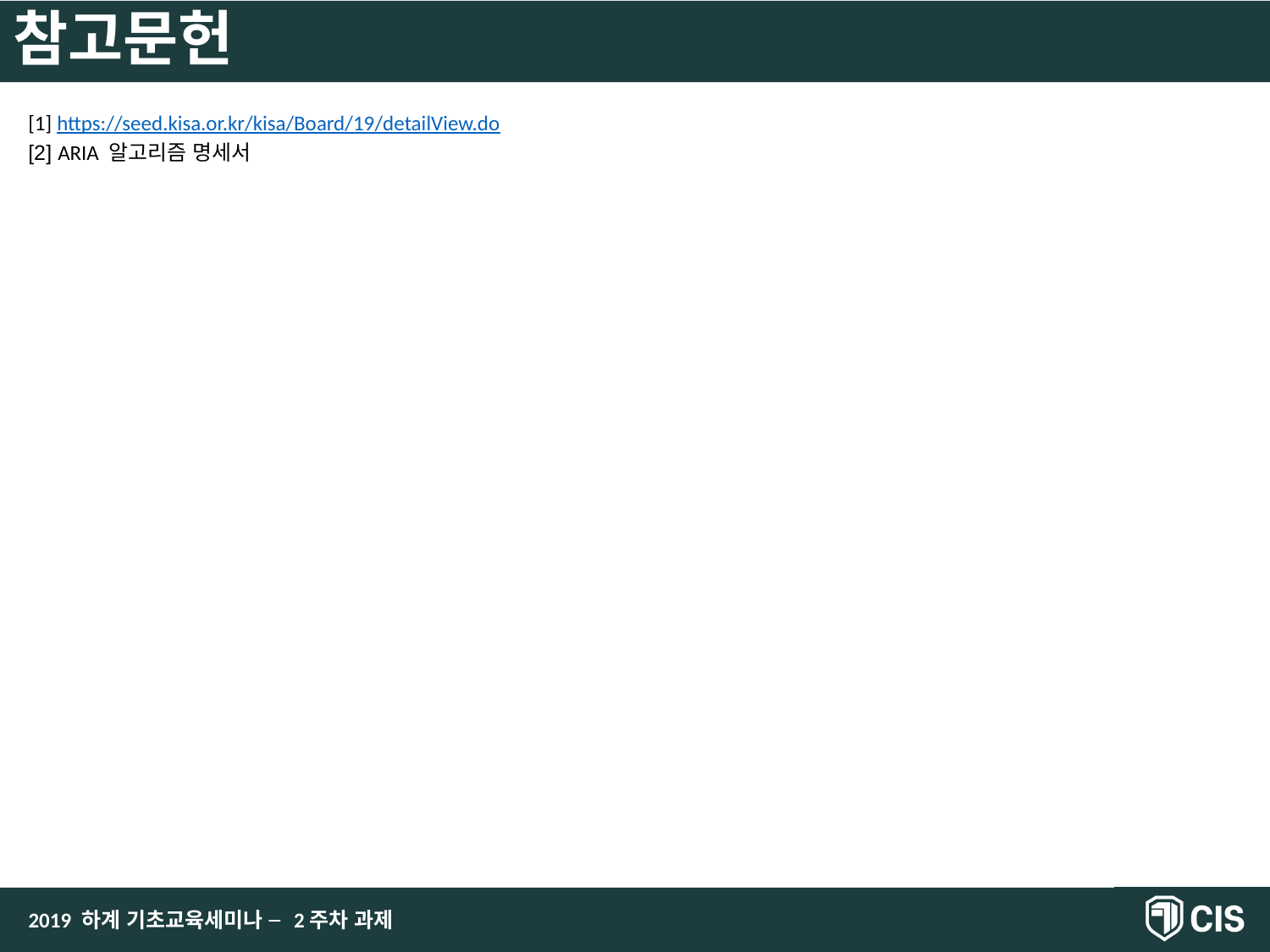

참고문헌
[1] https://seed.kisa.or.kr/kisa/Board/19/detailView.do
[2] ARIA 알고리즘 명세서
2019 하계 기초교육세미나 – 2주차 과제